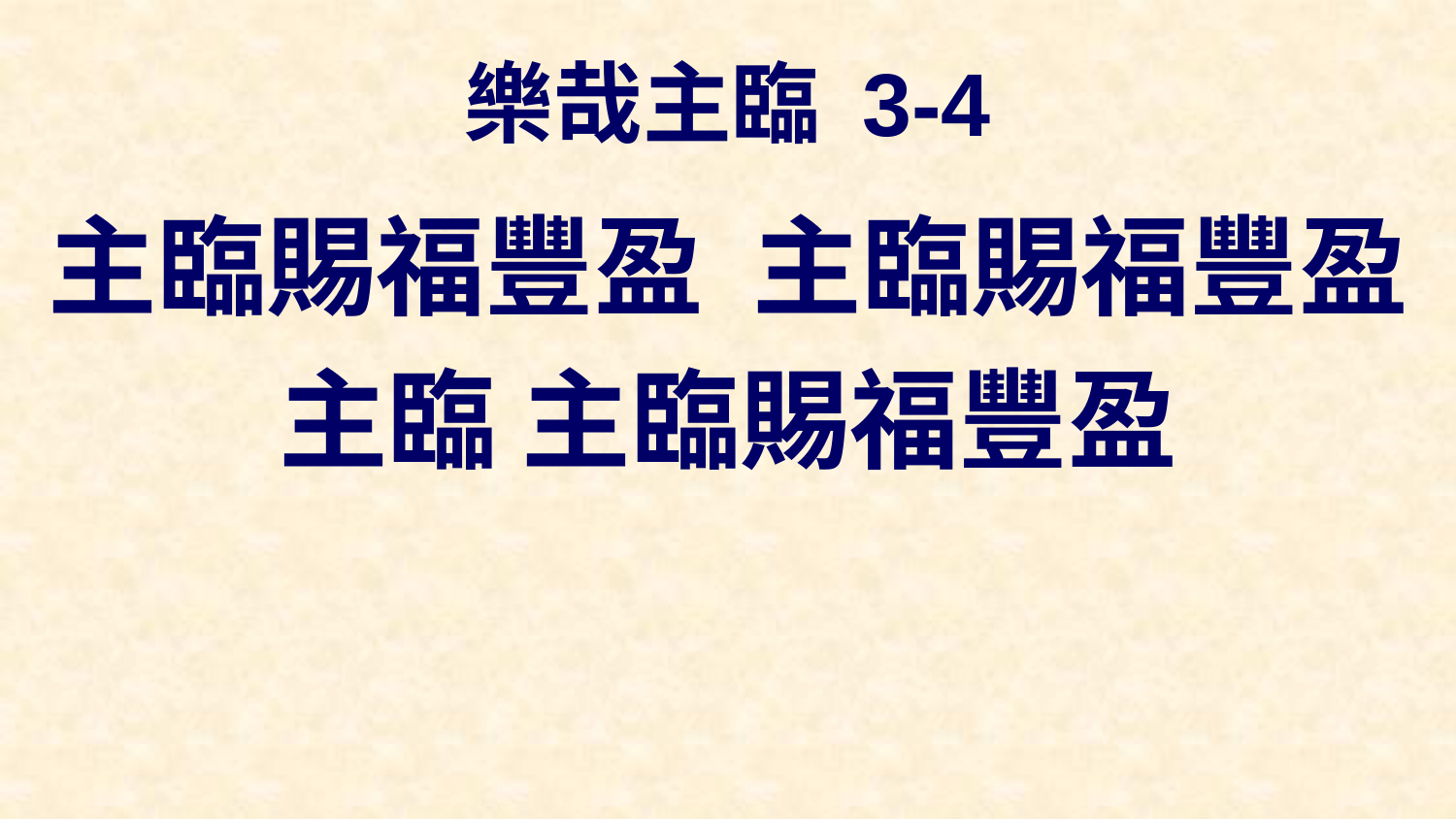

# 樂哉主臨 3-4
主臨賜福豐盈  主臨賜福豐盈
主臨 主臨賜福豐盈